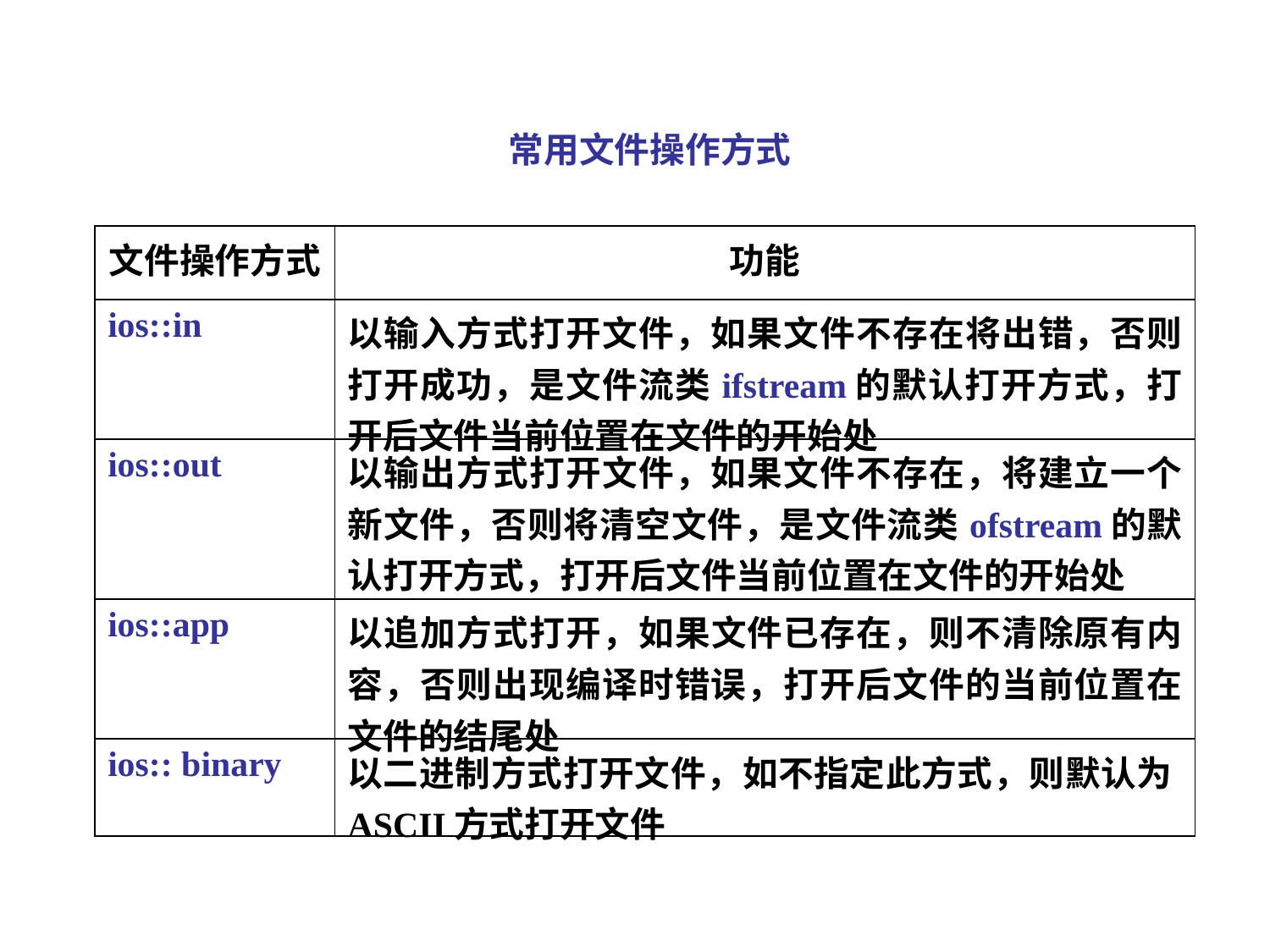

常用文件操作方式
| 文件操作方式 | 功能 |
| --- | --- |
| ios::in | 以输入方式打开文件，如果文件不存在将出错，否则打开成功，是文件流类ifstream的默认打开方式，打开后文件当前位置在文件的开始处 |
| ios::out | 以输出方式打开文件，如果文件不存在，将建立一个新文件，否则将清空文件，是文件流类ofstream的默认打开方式，打开后文件当前位置在文件的开始处 |
| ios::app | 以追加方式打开，如果文件已存在，则不清除原有内容，否则出现编译时错误，打开后文件的当前位置在文件的结尾处 |
| ios:: binary | 以二进制方式打开文件，如不指定此方式，则默认为ASCII方式打开文件 |